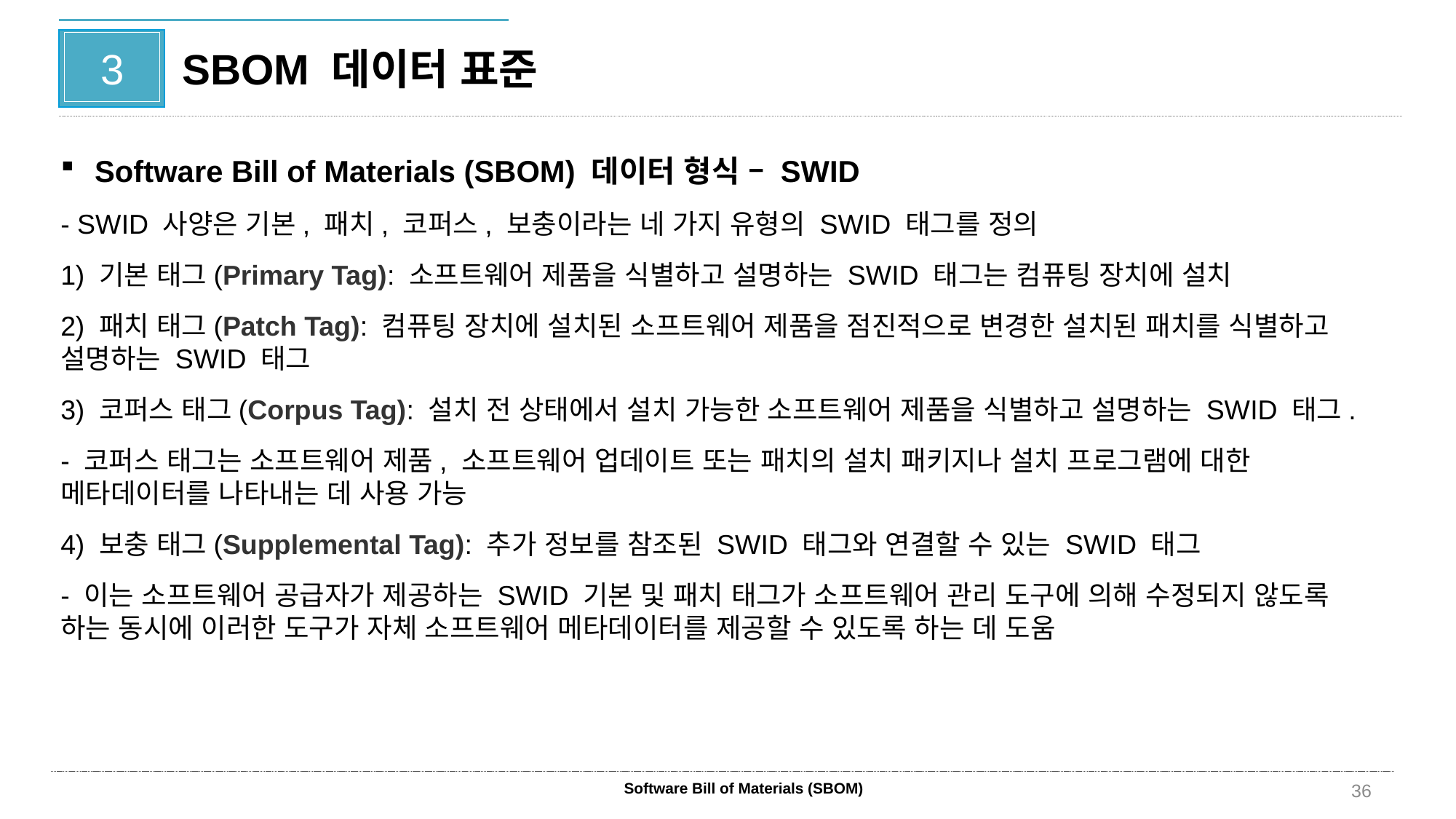

3
SBOM 데이터 표준
Software Bill of Materials (SBOM) 데이터 형식 – SWID
- SWID 사양은 기본, 패치, 코퍼스, 보충이라는 네 가지 유형의 SWID 태그를 정의
1) 기본 태그(Primary Tag): 소프트웨어 제품을 식별하고 설명하는 SWID 태그는 컴퓨팅 장치에 설치
2) 패치 태그(Patch Tag): 컴퓨팅 장치에 설치된 소프트웨어 제품을 점진적으로 변경한 설치된 패치를 식별하고 설명하는 SWID 태그
3) 코퍼스 태그(Corpus Tag): 설치 전 상태에서 설치 가능한 소프트웨어 제품을 식별하고 설명하는 SWID 태그.
- 코퍼스 태그는 소프트웨어 제품, 소프트웨어 업데이트 또는 패치의 설치 패키지나 설치 프로그램에 대한 메타데이터를 나타내는 데 사용 가능
4) 보충 태그(Supplemental Tag): 추가 정보를 참조된 SWID 태그와 연결할 수 있는 SWID 태그
- 이는 소프트웨어 공급자가 제공하는 SWID 기본 및 패치 태그가 소프트웨어 관리 도구에 의해 수정되지 않도록 하는 동시에 이러한 도구가 자체 소프트웨어 메타데이터를 제공할 수 있도록 하는 데 도움